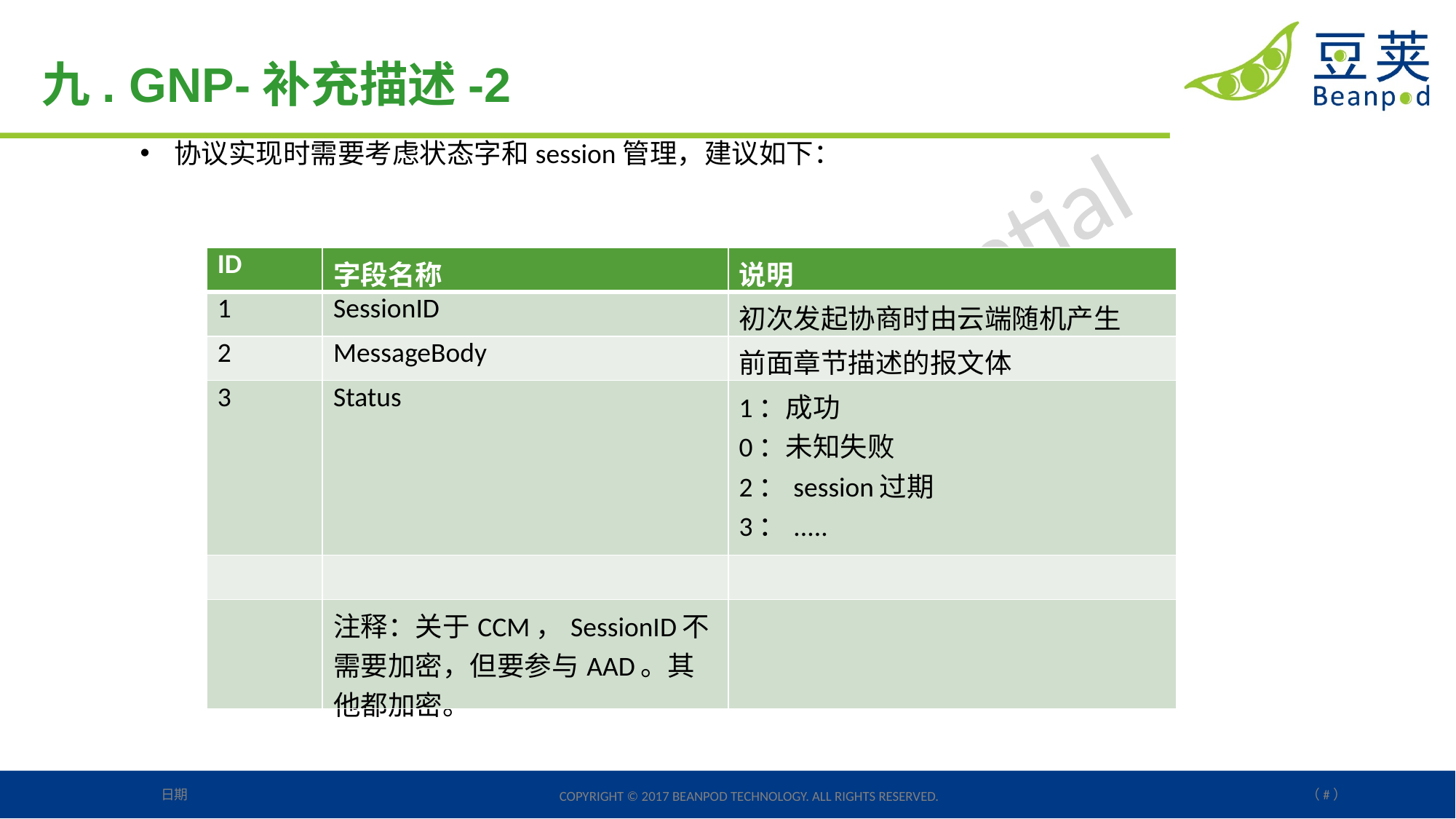

九. GNP-补充描述-2
协议实现时需要考虑状态字和session管理，建议如下：

| ID | 字段名称 | 说明 |
| --- | --- | --- |
| 1 | SessionID | 初次发起协商时由云端随机产生 |
| 2 | MessageBody | 前面章节描述的报文体 |
| 3 | Status | 1：成功 0：未知失败 2：session过期 3：..... |
|  |  |  |
|  | 注释：关于CCM，SessionID不需要加密，但要参与AAD。其他都加密。 |  |